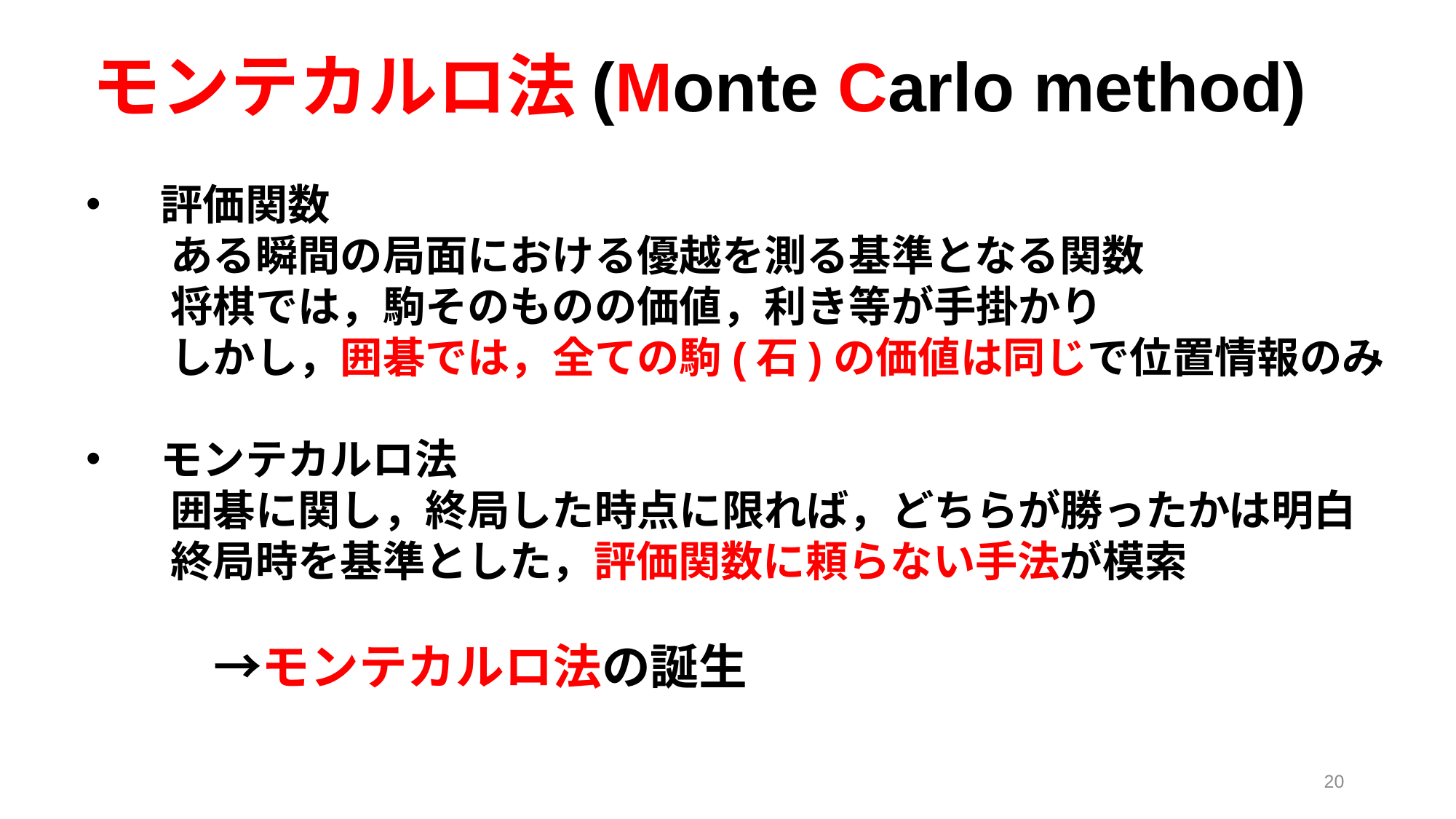

モンテカルロ法(Monte Carlo method)
 評価関数
　　ある瞬間の局面における優越を測る基準となる関数
　　将棋では，駒そのものの価値，利き等が手掛かり
　　しかし，囲碁では，全ての駒(石)の価値は同じで位置情報のみ

 モンテカルロ法
　　囲碁に関し，終局した時点に限れば，どちらが勝ったかは明白
　　終局時を基準とした，評価関数に頼らない手法が模索

　　　→モンテカルロ法の誕生
20